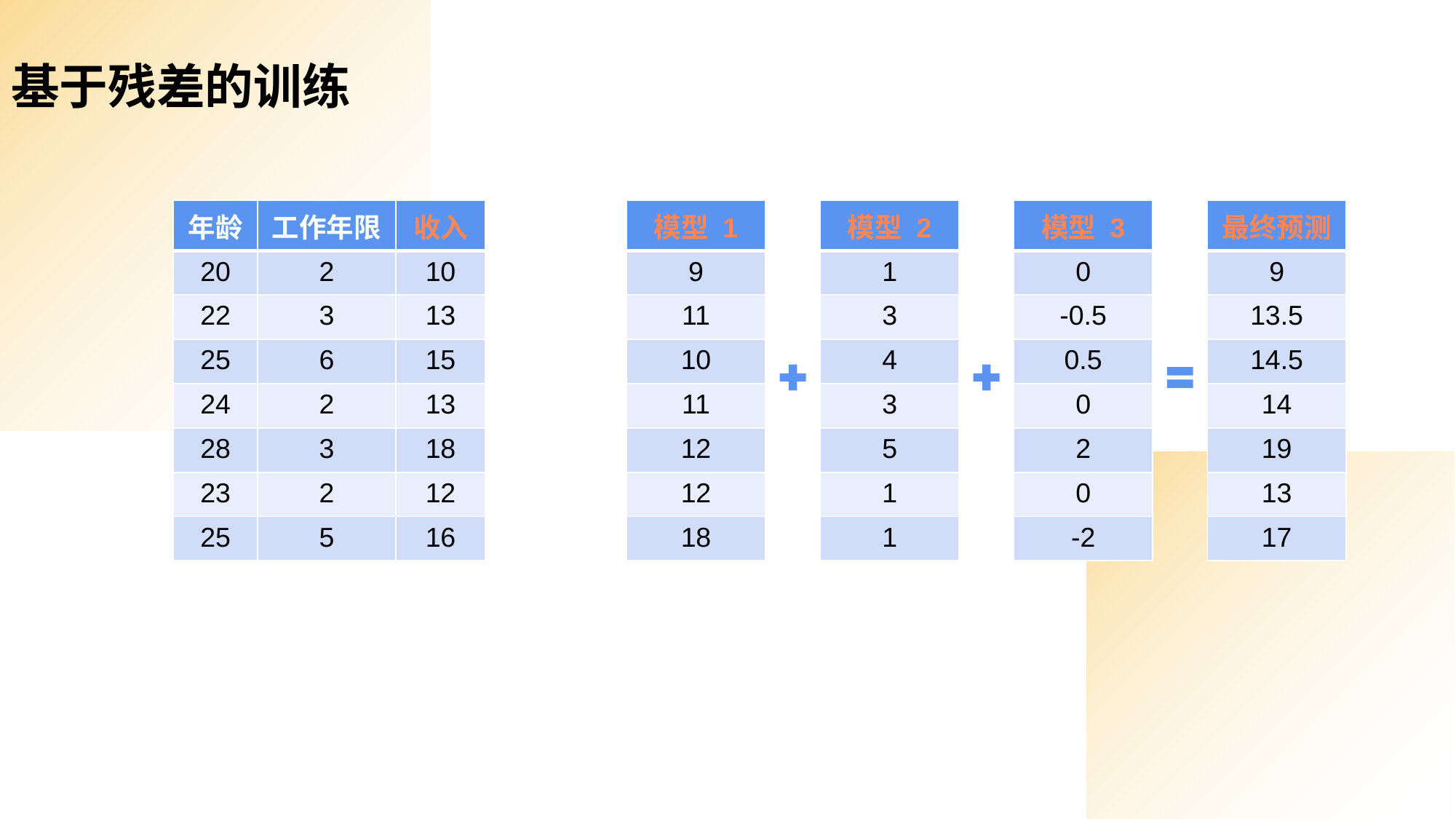

基于残差的训练
| 年龄 | 工作年限 | 收入 |
| --- | --- | --- |
| 20 | 2 | 10 |
| 22 | 3 | 13 |
| 25 | 6 | 15 |
| 24 | 2 | 13 |
| 28 | 3 | 18 |
| 23 | 2 | 12 |
| 25 | 5 | 16 |
| 模型 1 |
| --- |
| 9 |
| 11 |
| 10 |
| 11 |
| 12 |
| 12 |
| 18 |
| 模型 2 |
| --- |
| 1 |
| 3 |
| 4 |
| 3 |
| 5 |
| 1 |
| 1 |
| 模型 3 |
| --- |
| 0 |
| -0.5 |
| 0.5 |
| 0 |
| 2 |
| 0 |
| -2 |
| 最终预测 |
| --- |
| 9 |
| 13.5 |
| 14.5 |
| 14 |
| 19 |
| 13 |
| 17 |